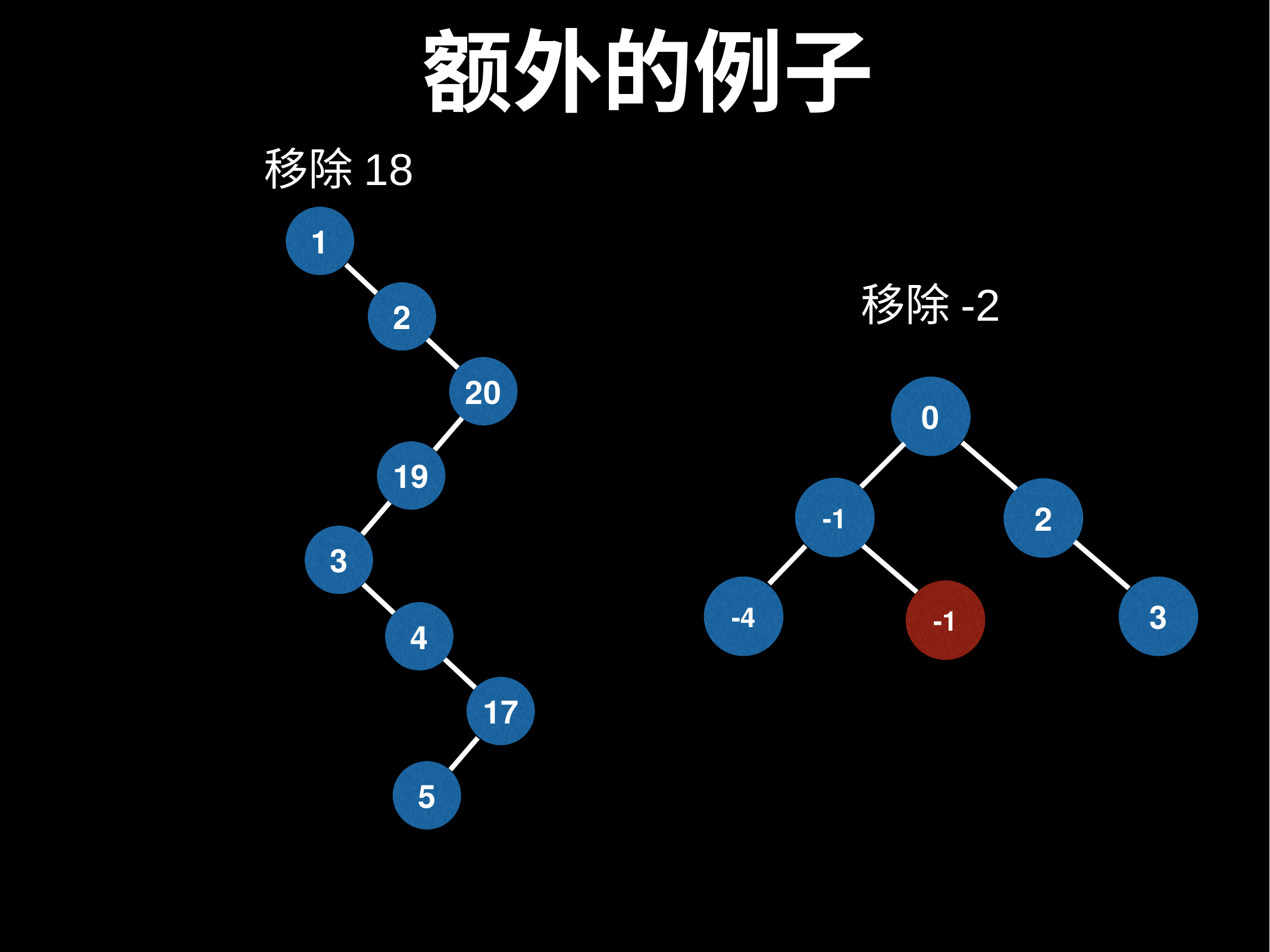

# 额外的例子
移除18
1

移除-2
2

20
0

19

-1
2

3

-4
3
-1

4

17

5